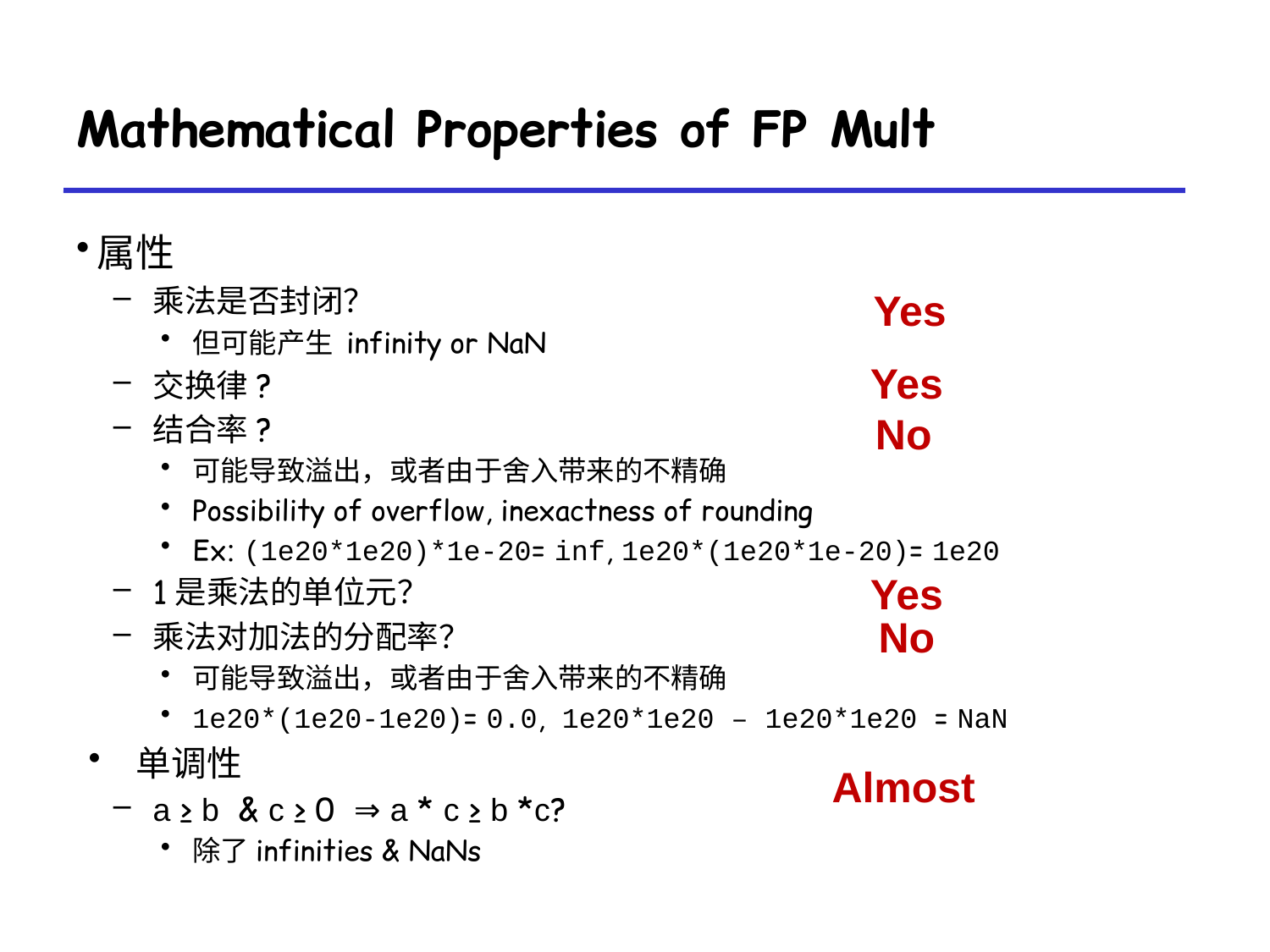

# Mathematical Properties of FP Mult
属性
乘法是否封闭？
但可能产生 infinity or NaN
交换律?
结合率?
可能导致溢出，或者由于舍入带来的不精确
Possibility of overflow, inexactness of rounding
Ex: (1e20*1e20)*1e-20= inf, 1e20*(1e20*1e-20)= 1e20
1是乘法的单位元？
乘法对加法的分配率？
可能导致溢出，或者由于舍入带来的不精确
1e20*(1e20-1e20)= 0.0,  1e20*1e20 – 1e20*1e20 = NaN
单调性
a ≥ b  & c ≥ 0  ⇒ a * c ≥ b *c?
除了infinities & NaNs
Yes
Yes
No
Yes
No
Almost